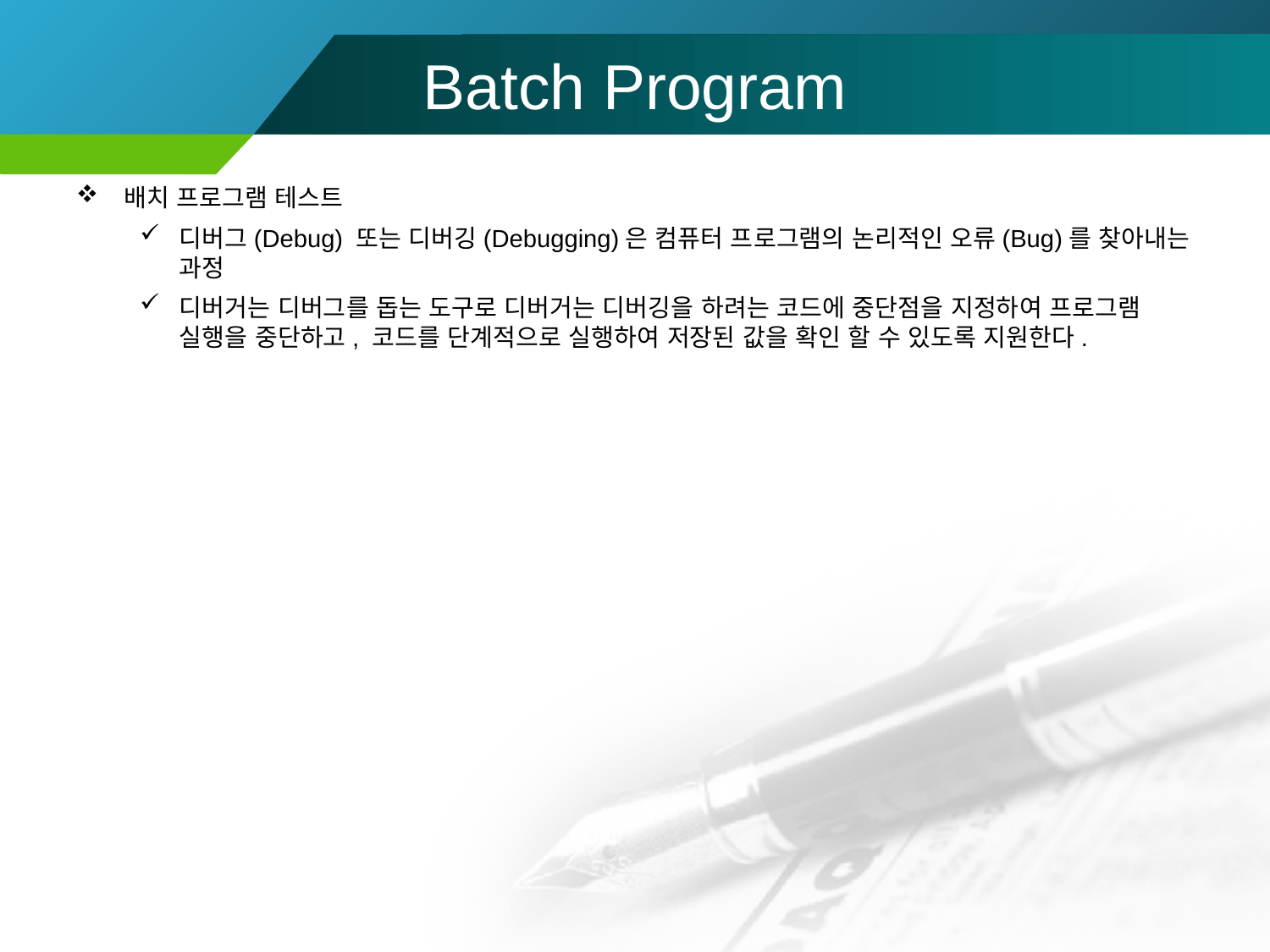

# Batch Program
배치 프로그램 테스트
디버그(Debug) 또는 디버깅(Debugging)은 컴퓨터 프로그램의 논리적인 오류(Bug)를 찾아내는 과정
디버거는 디버그를 돕는 도구로 디버거는 디버깅을 하려는 코드에 중단점을 지정하여 프로그램 실행을 중단하고, 코드를 단계적으로 실행하여 저장된 값을 확인 할 수 있도록 지원한다.